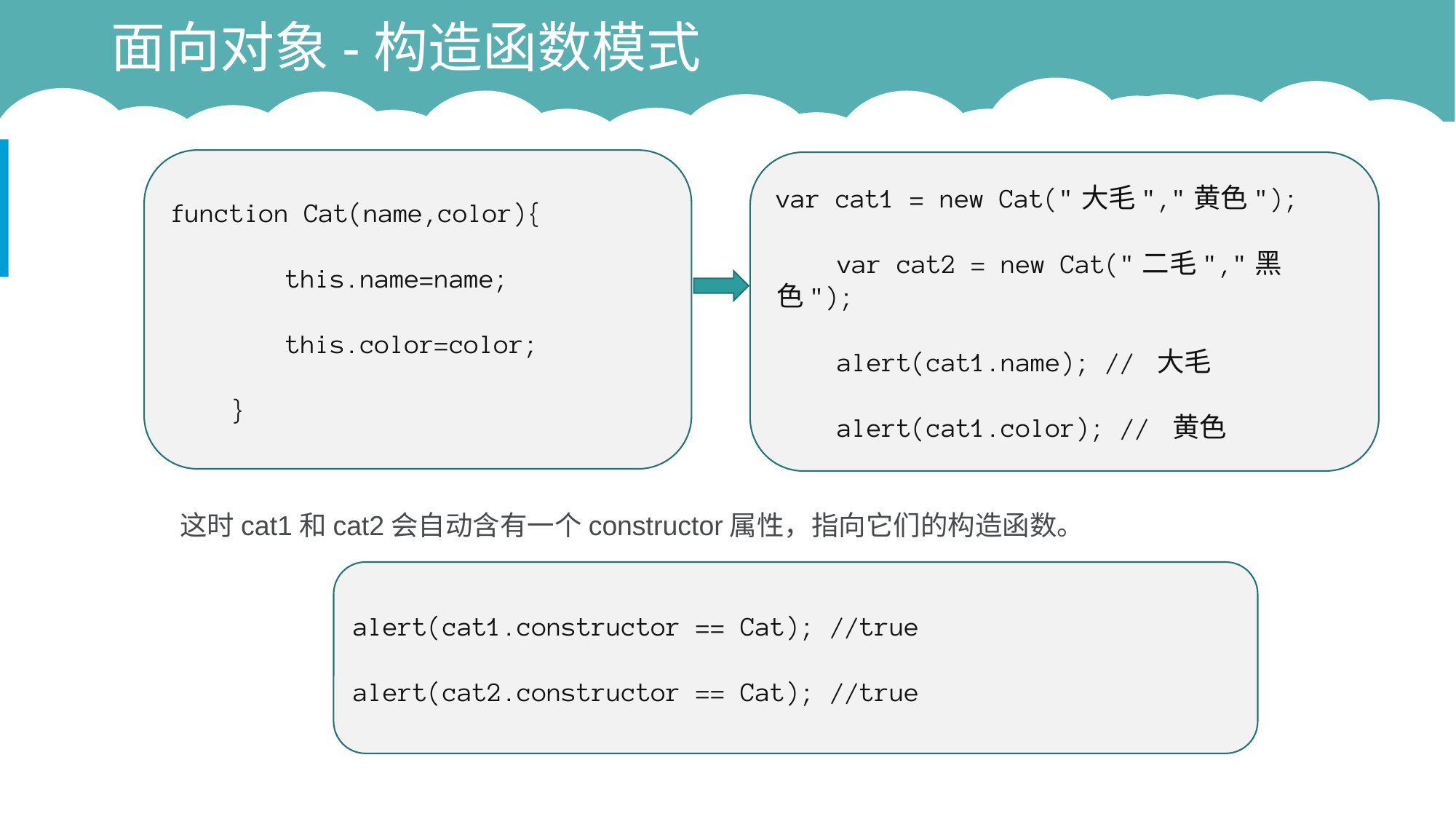

# 面向对象-构造函数模式

function Cat(name,color){

　　　　this.name=name;

　　　　this.color=color;

　　}
var cat1 = new Cat("大毛","黄色");

　　var cat2 = new Cat("二毛","黑色");

　　alert(cat1.name); // 大毛

　　alert(cat1.color); // 黄色

这时cat1和cat2会自动含有一个constructor属性，指向它们的构造函数。
alert(cat1.constructor == Cat); //true

alert(cat2.constructor == Cat); //true